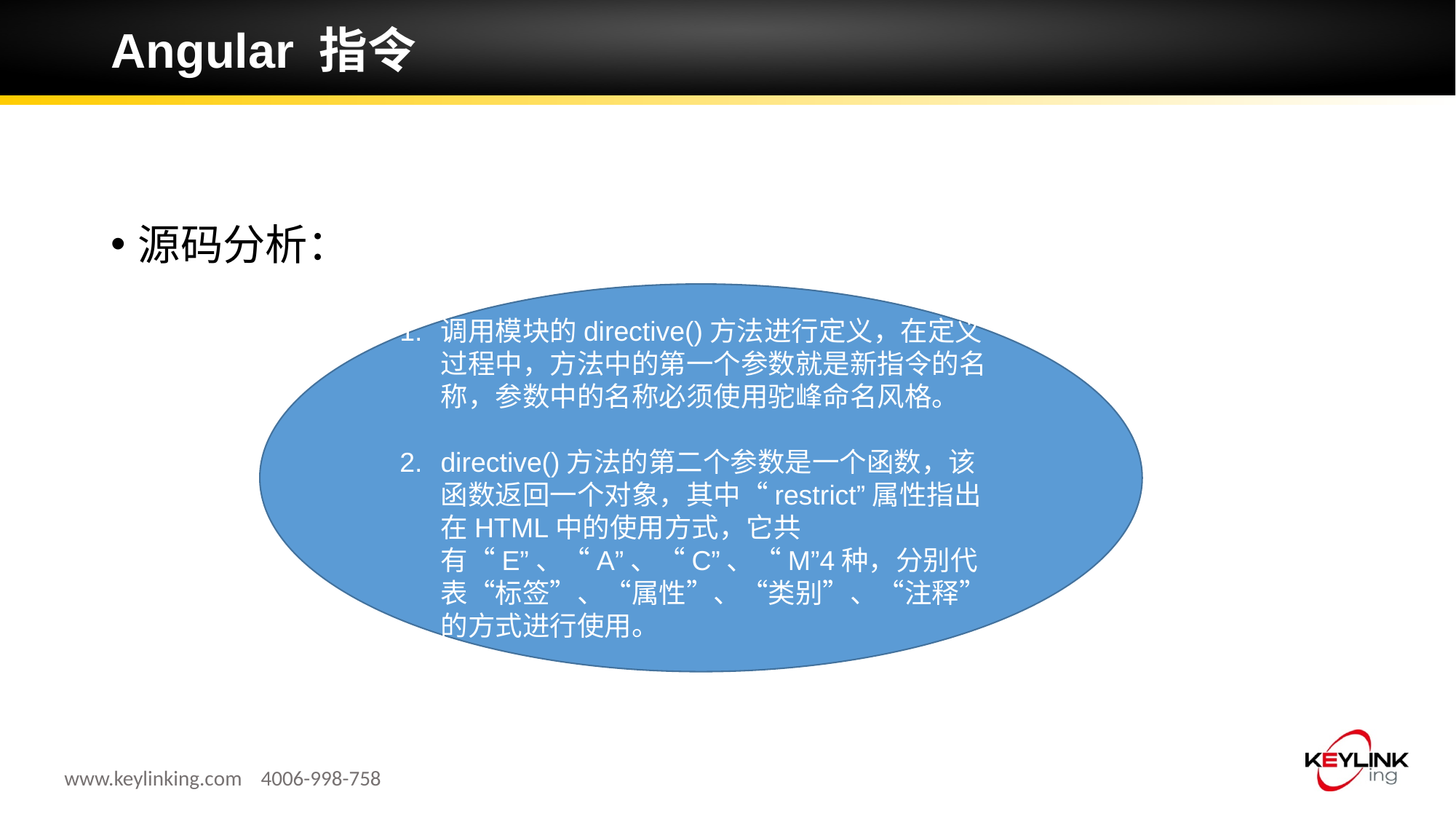

# Angular 指令
源码分析：

调用模块的directive()方法进行定义，在定义过程中，方法中的第一个参数就是新指令的名称，参数中的名称必须使用驼峰命名风格。

directive()方法的第二个参数是一个函数，该函数返回一个对象，其中“restrict”属性指出在HTML中的使用方式，它共有“E”、“A”、“C”、“M”4种，分别代表“标签”、“属性”、“类别”、“注释”的方式进行使用。